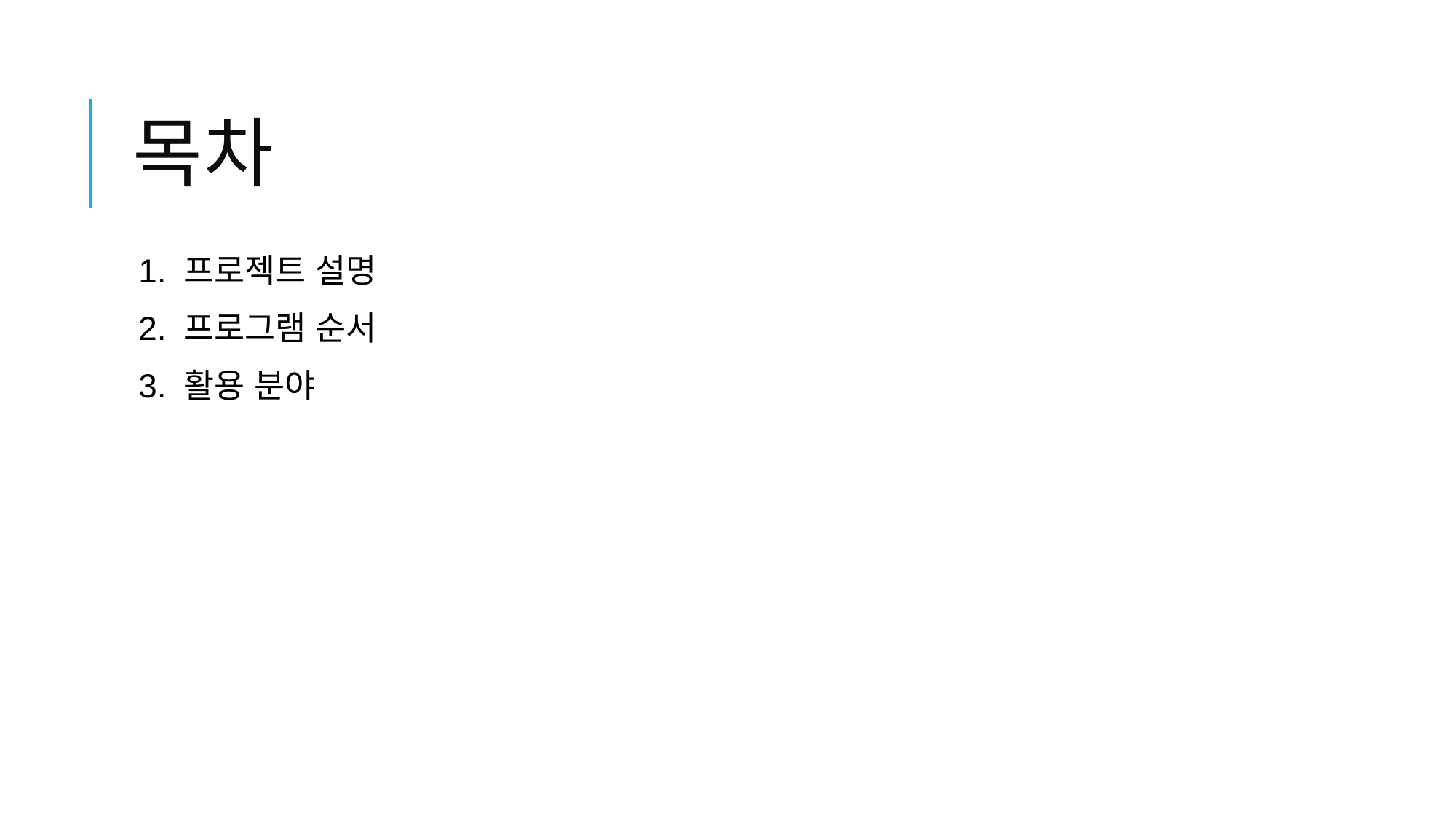

# 목차
1. 프로젝트 설명
2. 프로그램 순서
3. 활용 분야